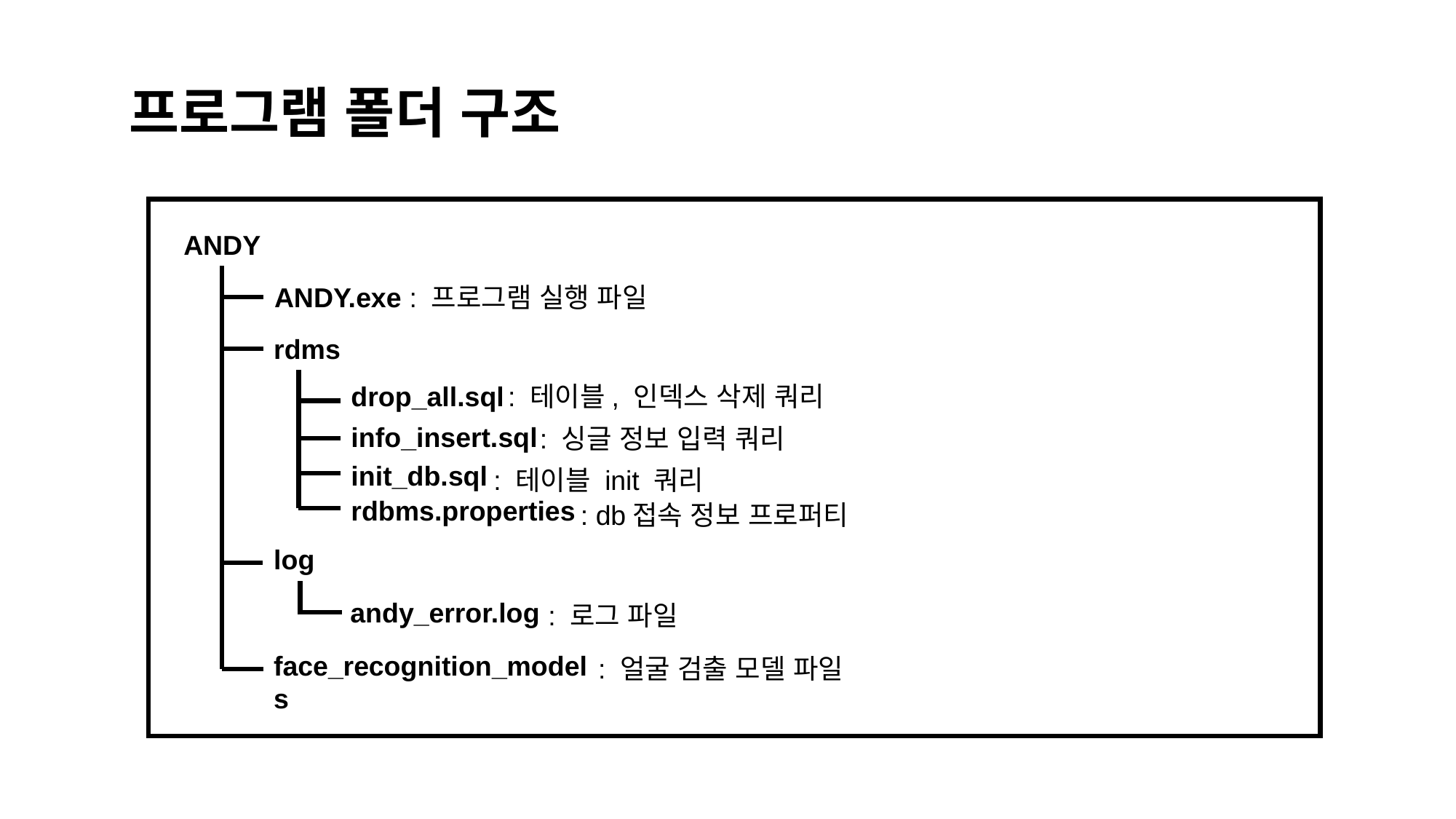

프로그램 폴더 구조

ANDY
ANDY.exe
: 프로그램 실행 파일
rdms
drop_all.sql
: 테이블, 인덱스 삭제 쿼리
info_insert.sql
: 싱글 정보 입력 쿼리
init_db.sql
: 테이블 init 쿼리
rdbms.properties
: db접속 정보 프로퍼티
log
andy_error.log
: 로그 파일
face_recognition_models
: 얼굴 검출 모델 파일